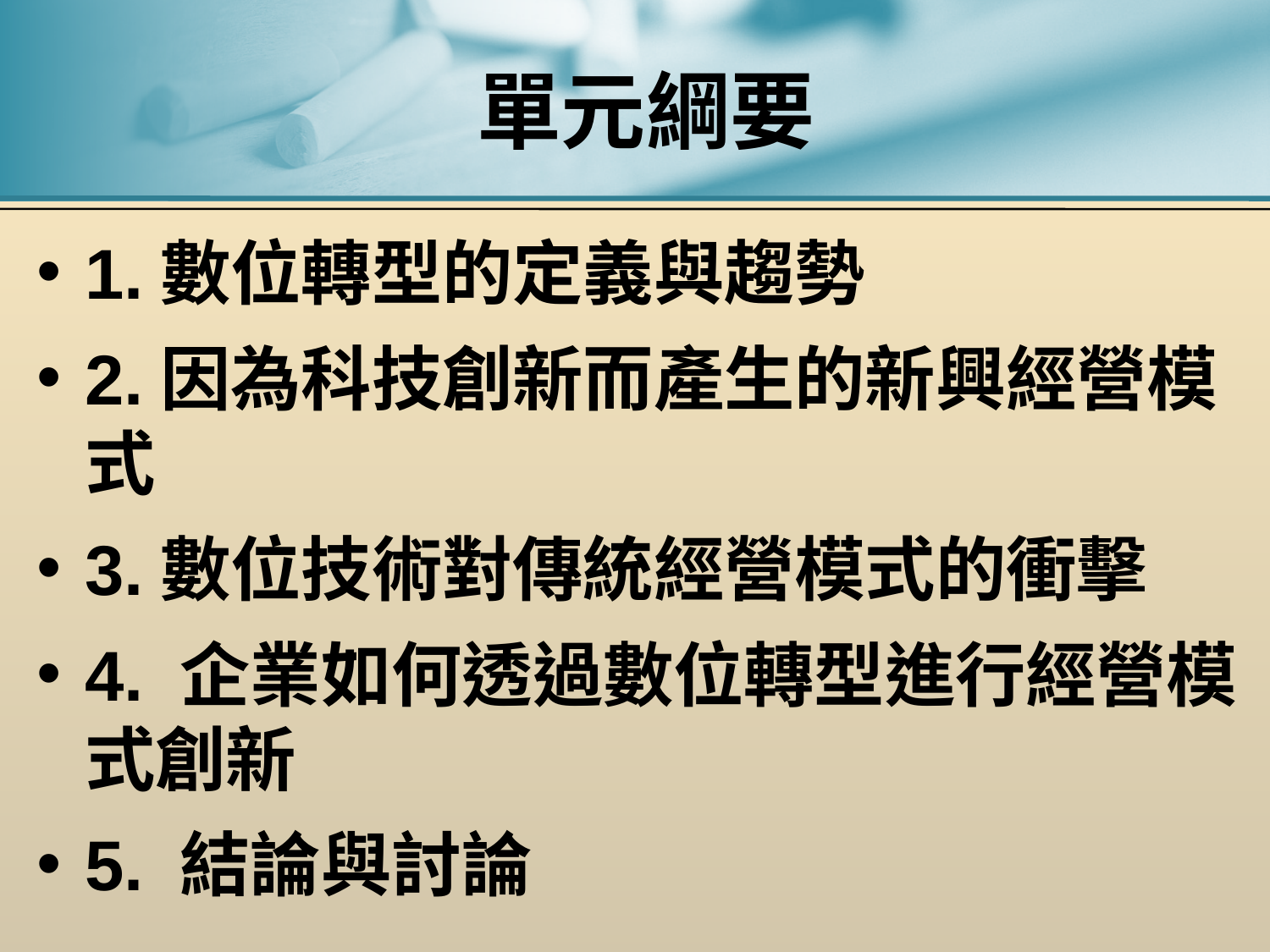

# 單元綱要
1.數位轉型的定義與趨勢
2.因為科技創新而產生的新興經營模式
3.數位技術對傳統經營模式的衝擊
4. 企業如何透過數位轉型進行經營模式創新
5. 結論與討論